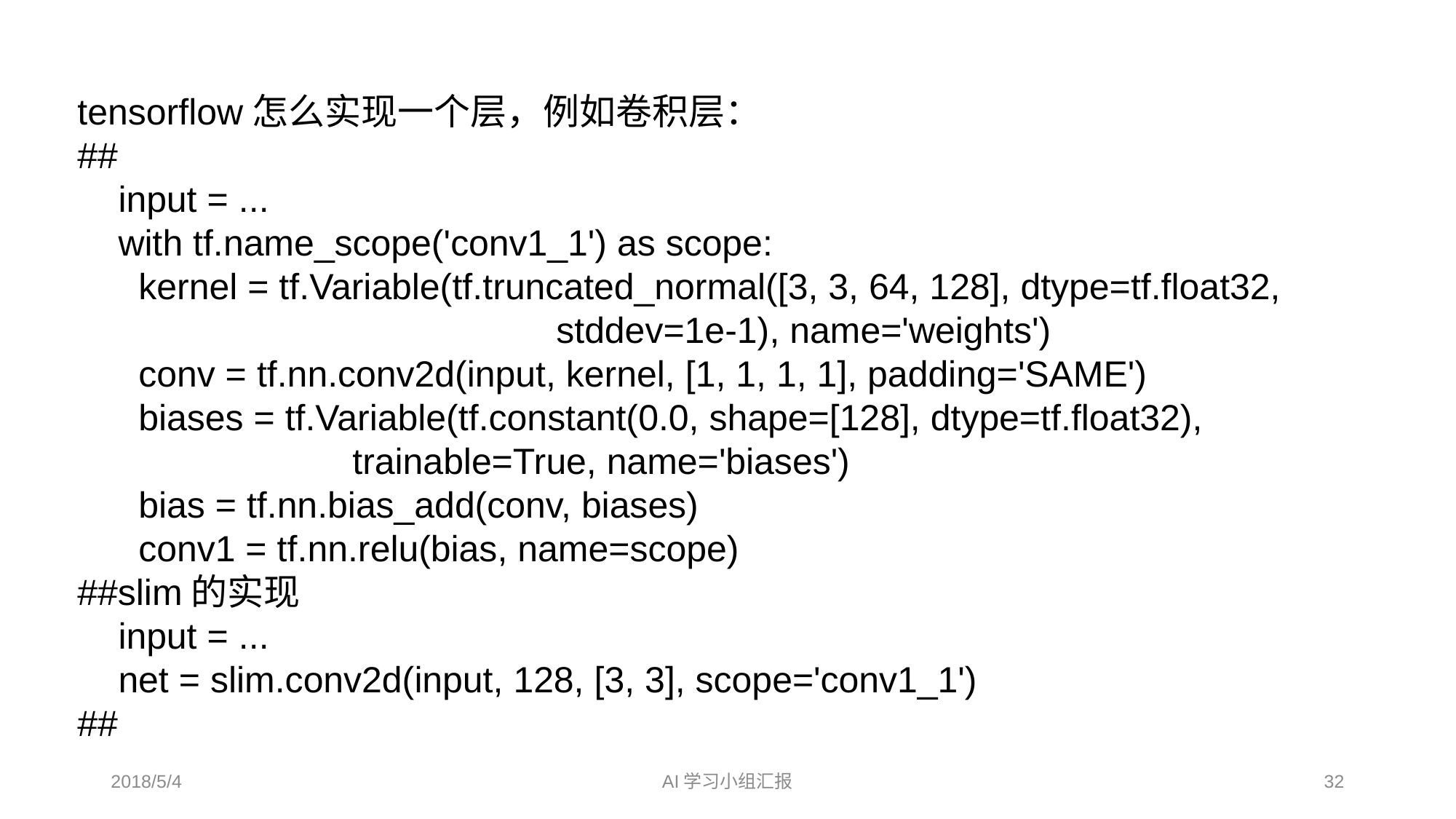

tensorflow怎么实现一个层，例如卷积层：
##
    input = ...
    with tf.name_scope('conv1_1') as scope:
      kernel = tf.Variable(tf.truncated_normal([3, 3, 64, 128], dtype=tf.float32,
                                               stddev=1e-1), name='weights')
      conv = tf.nn.conv2d(input, kernel, [1, 1, 1, 1], padding='SAME')
      biases = tf.Variable(tf.constant(0.0, shape=[128], dtype=tf.float32),
                           trainable=True, name='biases')
      bias = tf.nn.bias_add(conv, biases)
      conv1 = tf.nn.relu(bias, name=scope)
##slim的实现
    input = ...
    net = slim.conv2d(input, 128, [3, 3], scope='conv1_1')
##

2018/5/4
AI学习小组汇报
32